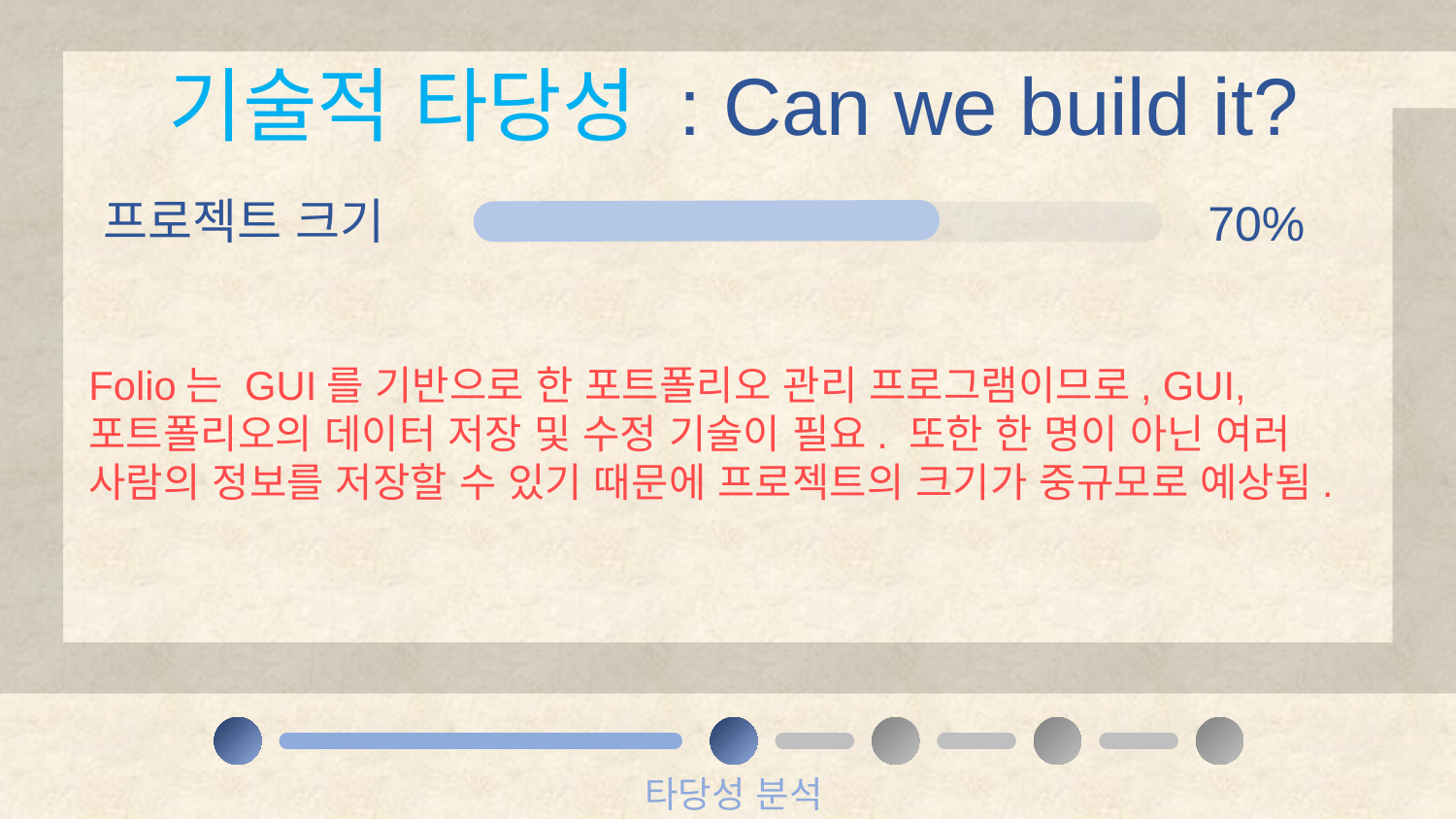

기술적 타당성 : Can we build it?
프로젝트 크기
70%
Folio는 GUI를 기반으로 한 포트폴리오 관리 프로그램이므로, GUI, 포트폴리오의 데이터 저장 및 수정 기술이 필요. 또한 한 명이 아닌 여러 사람의 정보를 저장할 수 있기 때문에 프로젝트의 크기가 중규모로 예상됨.

타당성 분석